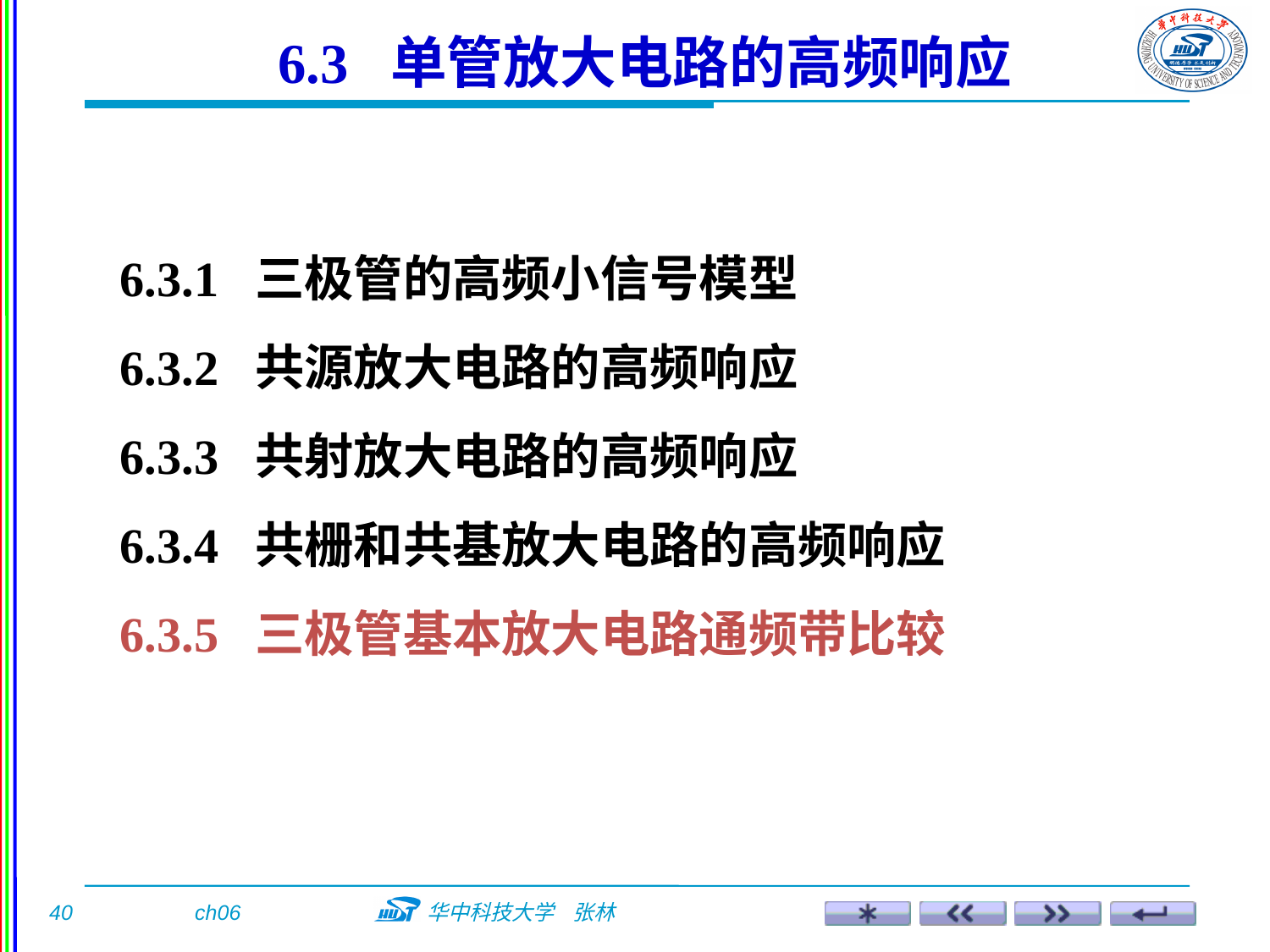

6.3  单管放大电路的高频响应
6.3.1  三极管的高频小信号模型
6.3.2  共源放大电路的高频响应
6.3.3  共射放大电路的高频响应
6.3.4  共栅和共基放大电路的高频响应
6.3.5  三极管基本放大电路通频带比较